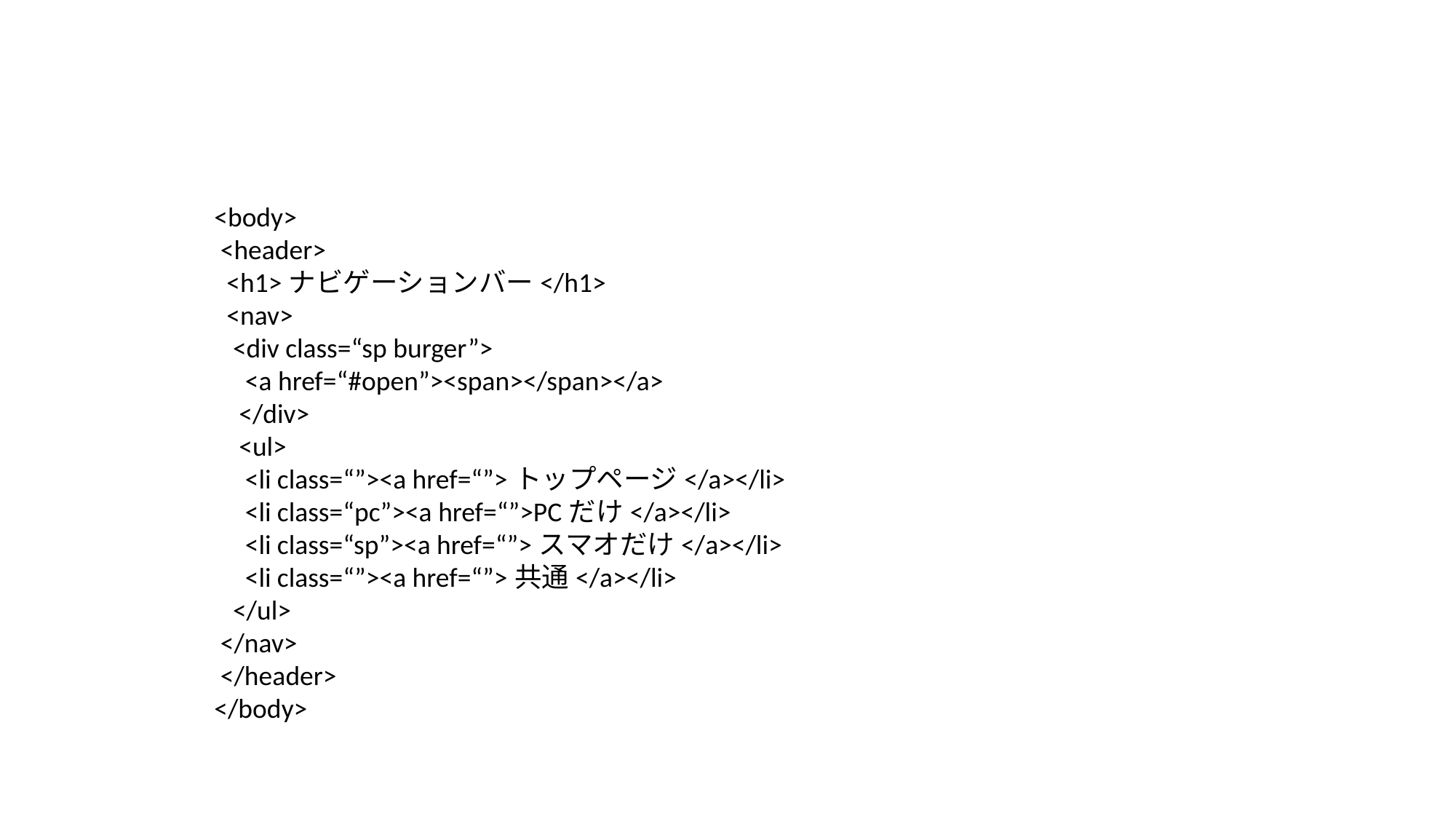

<body>
 <header>
  <h1>ナビゲーションバー</h1>
  <nav>
   <div class=“sp burger”>
     <a href=“#open”><span></span></a>
    </div>
    <ul>
     <li class=“”><a href=“”>トップページ</a></li>
     <li class=“pc”><a href=“”>PCだけ</a></li>
     <li class=“sp”><a href=“”>スマオだけ</a></li>
     <li class=“”><a href=“”>共通</a></li>
   </ul>
 </nav>
 </header>
</body>